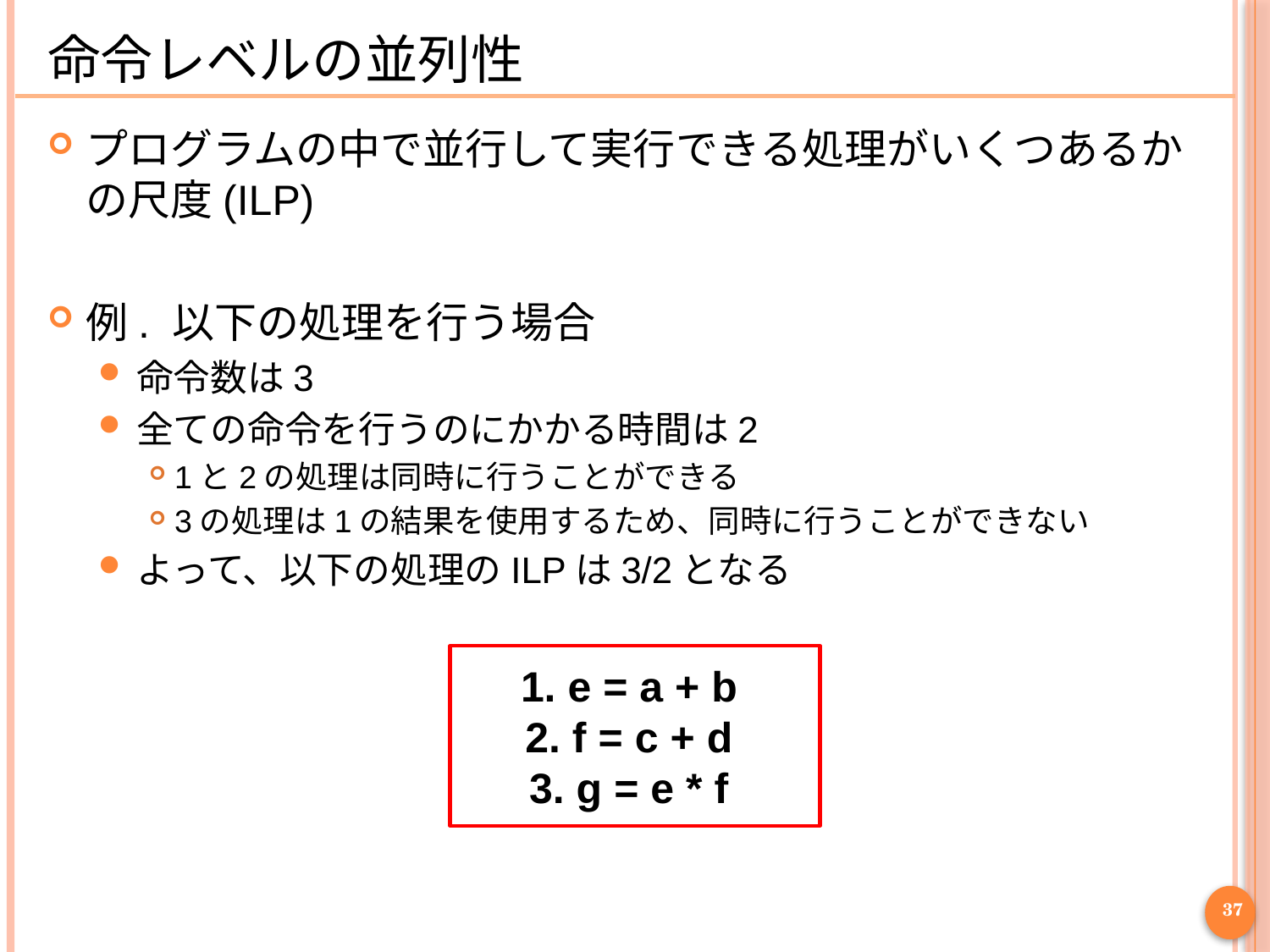

# 命令レベルの並列性
プログラムの中で並行して実行できる処理がいくつあるかの尺度(ILP)

例. 以下の処理を行う場合
命令数は3
全ての命令を行うのにかかる時間は2
1と2の処理は同時に行うことができる
3の処理は1の結果を使用するため、同時に行うことができない
よって、以下の処理のILPは3/2となる

1. e = a + b
2. f = c + d
3. g = e * f
37